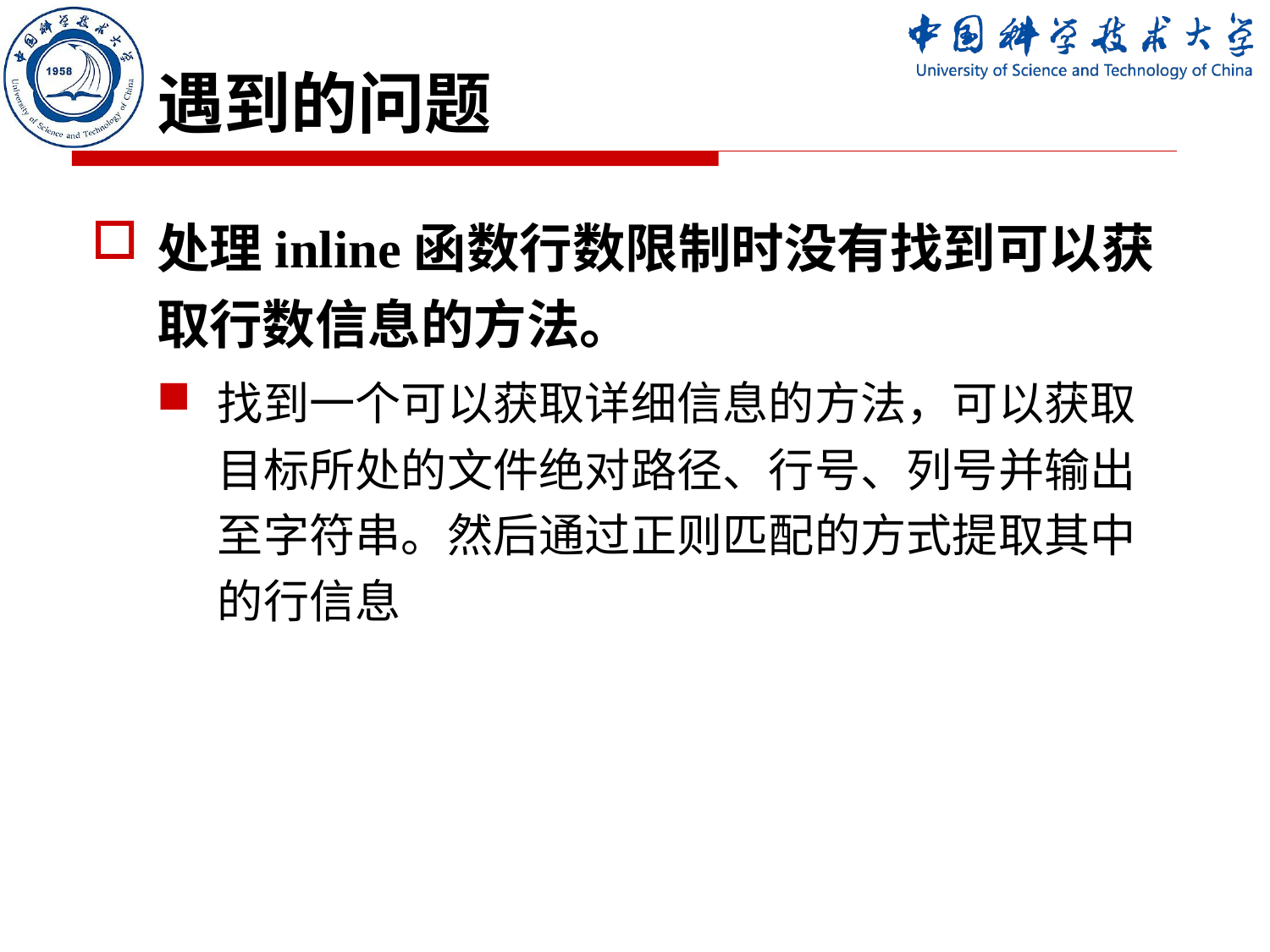

# 遇到的问题
处理inline函数行数限制时没有找到可以获取行数信息的方法。
找到一个可以获取详细信息的方法，可以获取目标所处的文件绝对路径、行号、列号并输出至字符串。然后通过正则匹配的方式提取其中的行信息

58